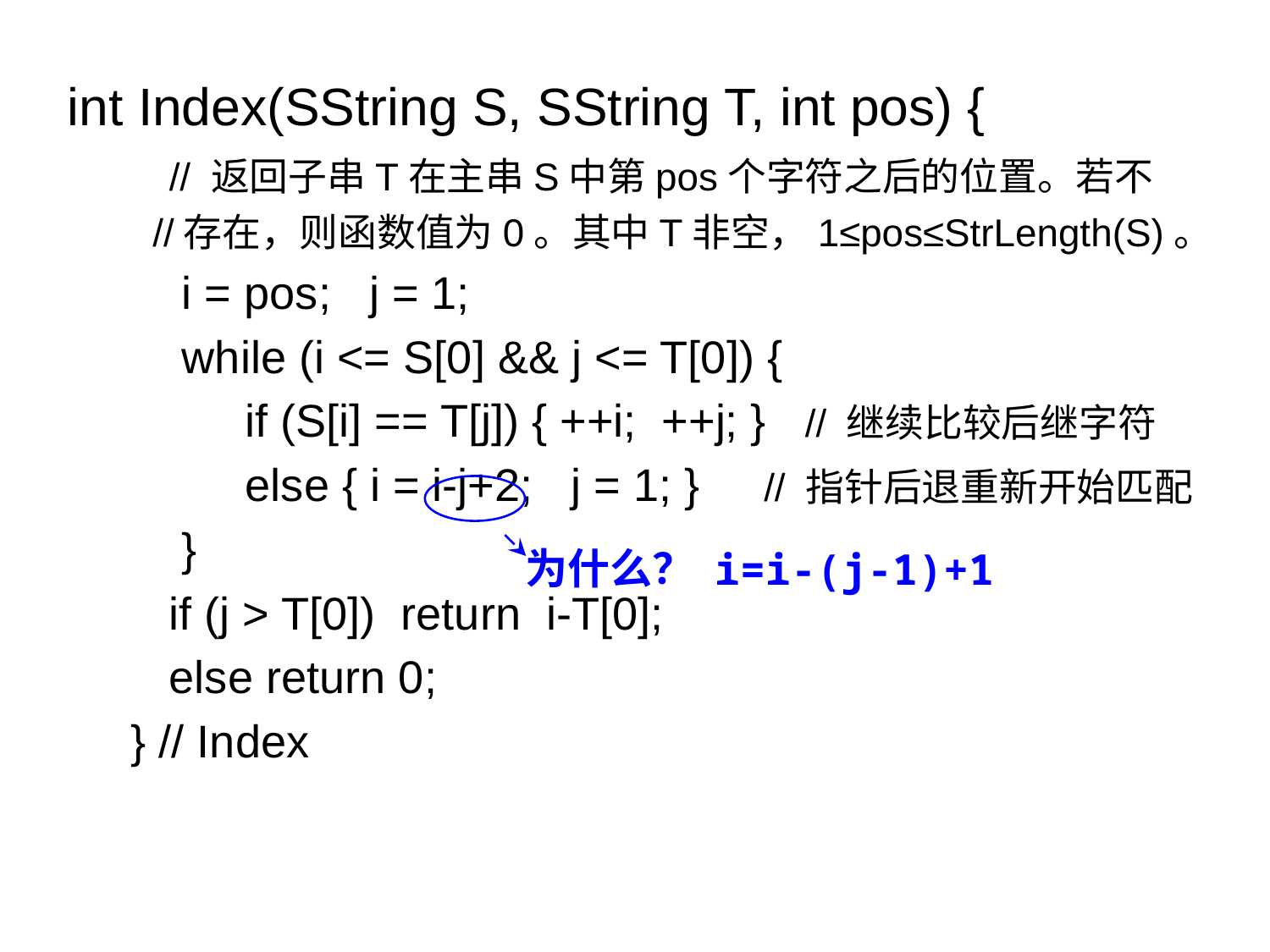

int Index(SString S, SString T, int pos) {
   // 返回子串T在主串S中第pos个字符之后的位置。若不
  //存在，则函数值为0。其中T非空，1≤pos≤StrLength(S)。
    i = pos;   j = 1;
    while (i <= S[0] && j <= T[0]) {
         if (S[i] == T[j]) { ++i;  ++j; }   // 继续比较后继字符
         else { i = i-j+2;   j = 1; }     // 指针后退重新开始匹配
    }
   if (j > T[0])  return  i-T[0];
   else return 0;
} // Index

为什么？
i=i-(j-1)+1